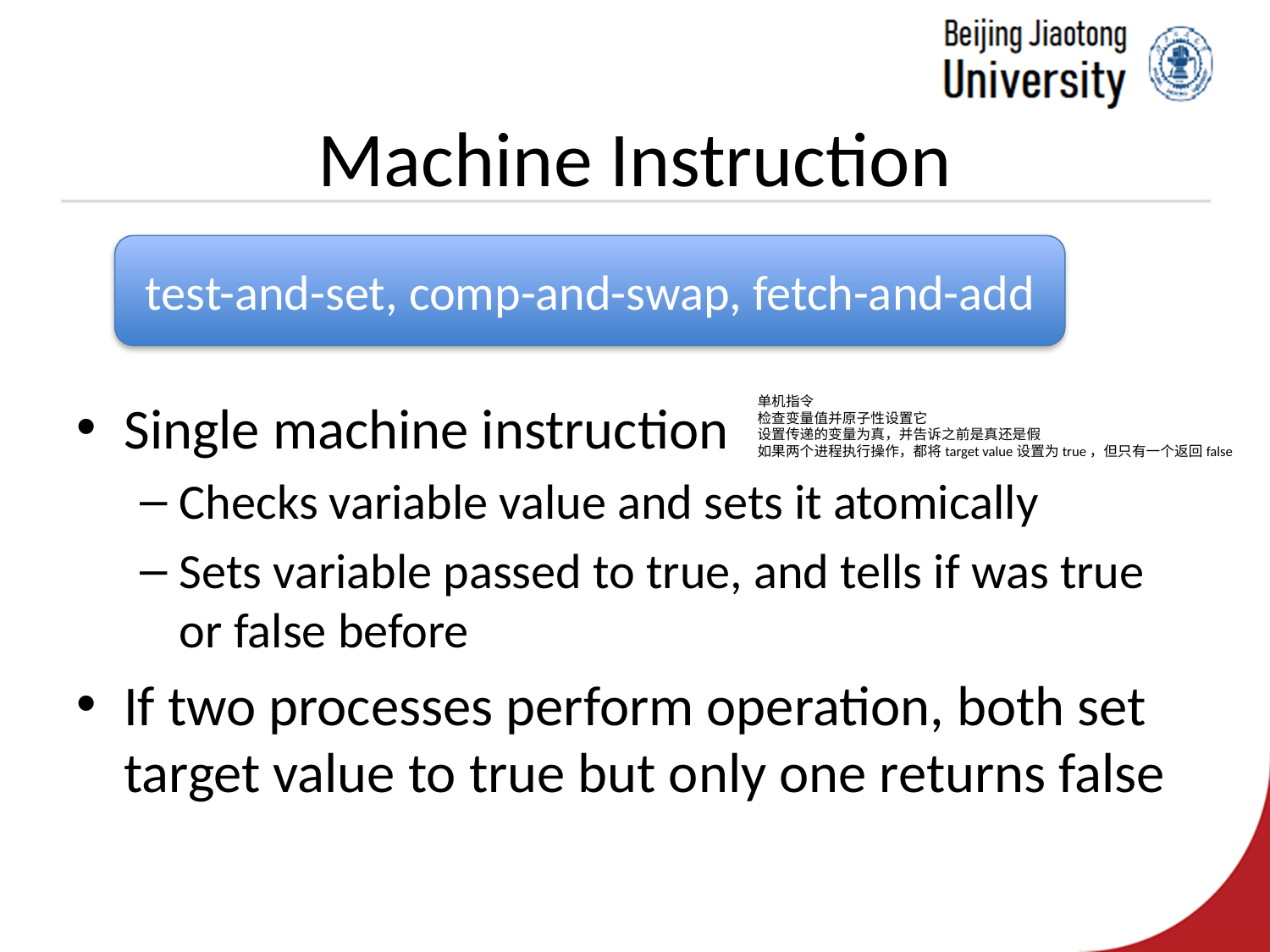

# Machine Instruction
test-and-set, comp-and-swap, fetch-and-add
单机指令
检查变量值并原子性设置它
设置传递的变量为真，并告诉之前是真还是假
如果两个进程执行操作，都将target value设置为true，但只有一个返回false
Single machine instruction
Checks variable value and sets it atomically
Sets variable passed to true, and tells if was true or false before
If two processes perform operation, both set target value to true but only one returns false